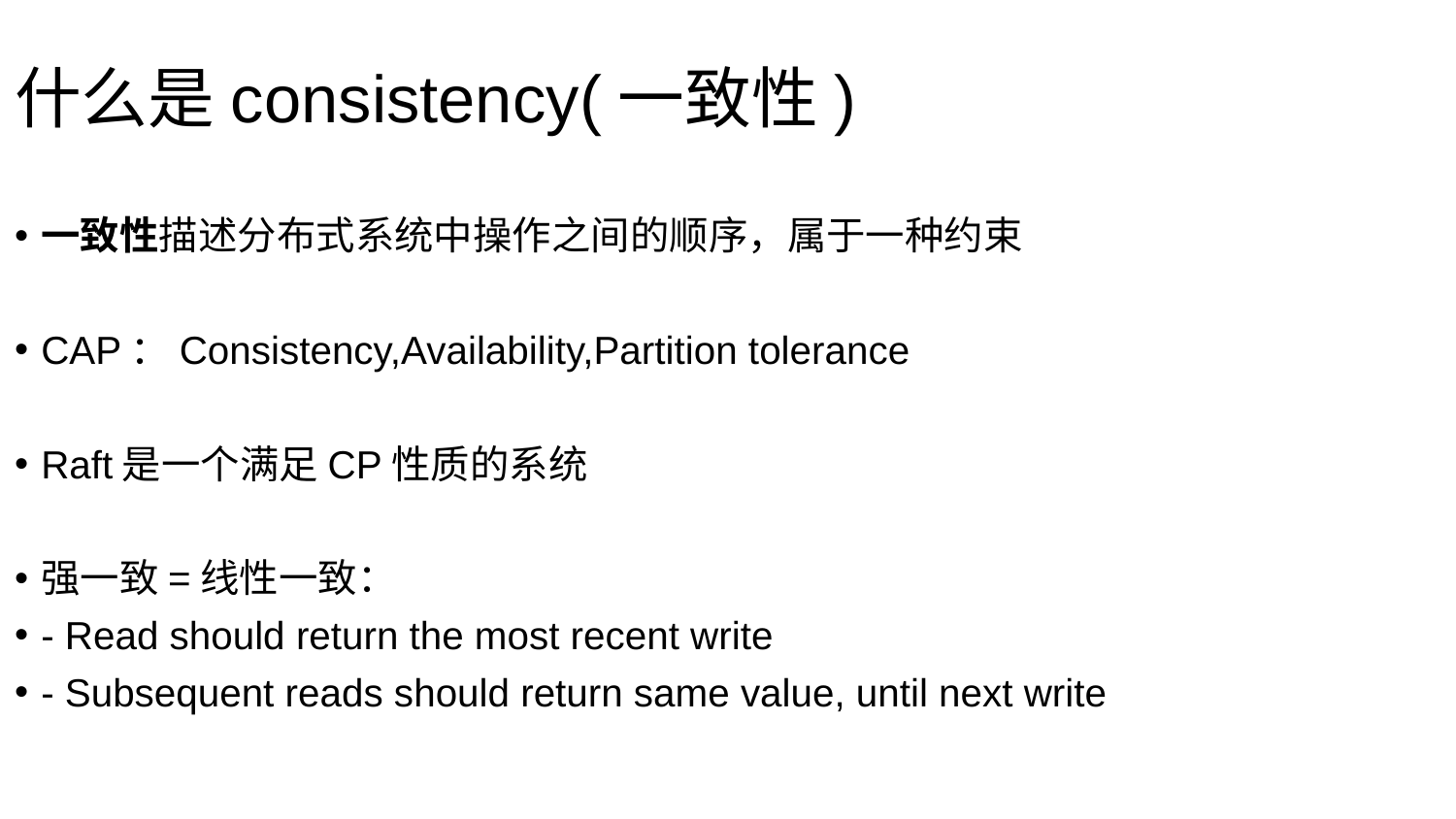

什么是consistency(一致性)
一致性描述分布式系统中操作之间的顺序，属于一种约束

CAP：Consistency,Availability,Partition tolerance

Raft是一个满足CP性质的系统

强一致=线性一致：
- Read should return the most recent write
- Subsequent reads should return same value, until next write